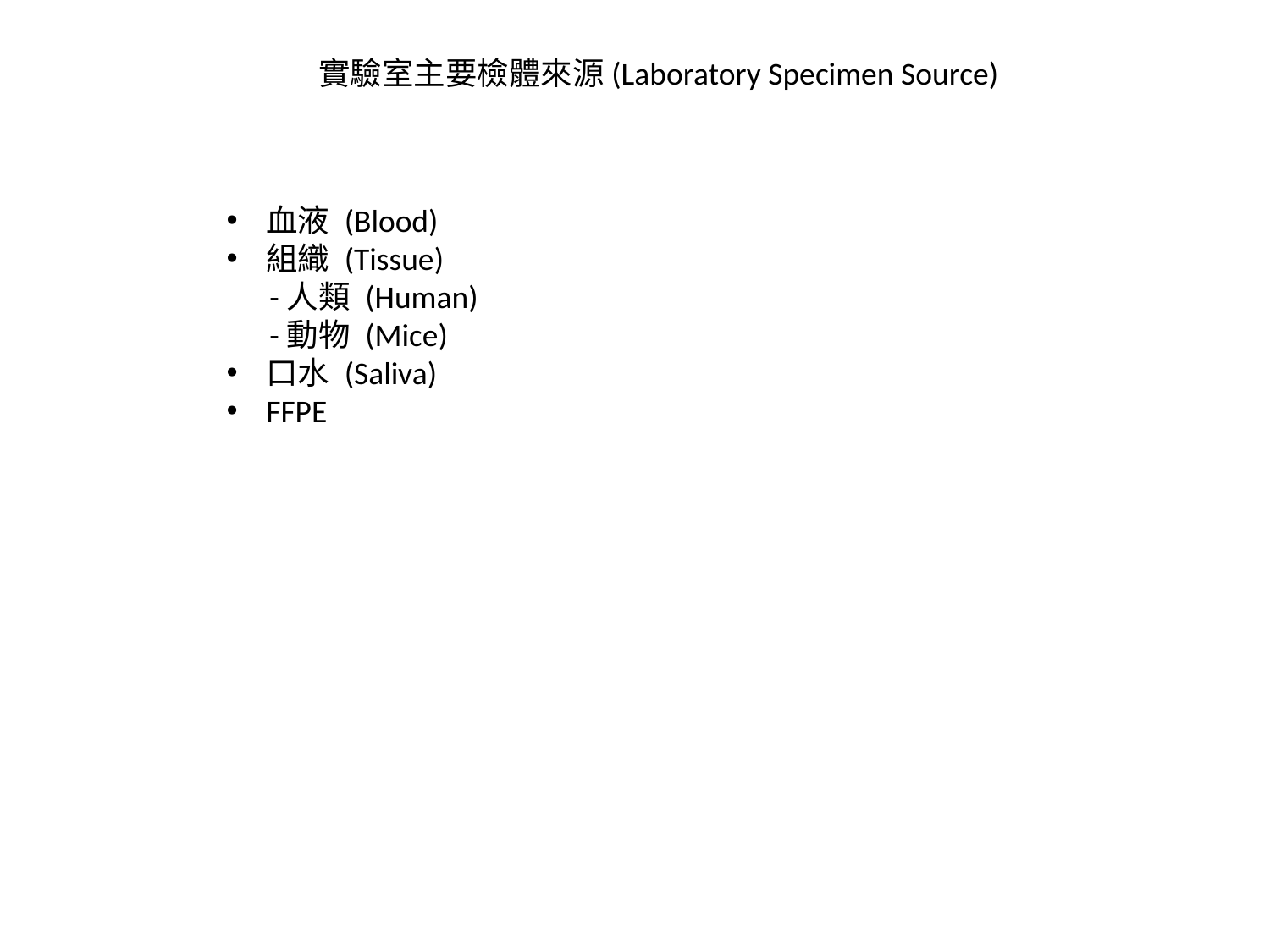

實驗室主要檢體來源(Laboratory Specimen Source)
血液 (Blood)
組織 (Tissue)
      -人類 (Human)
      -動物 (Mice)
口水 (Saliva)
FFPE